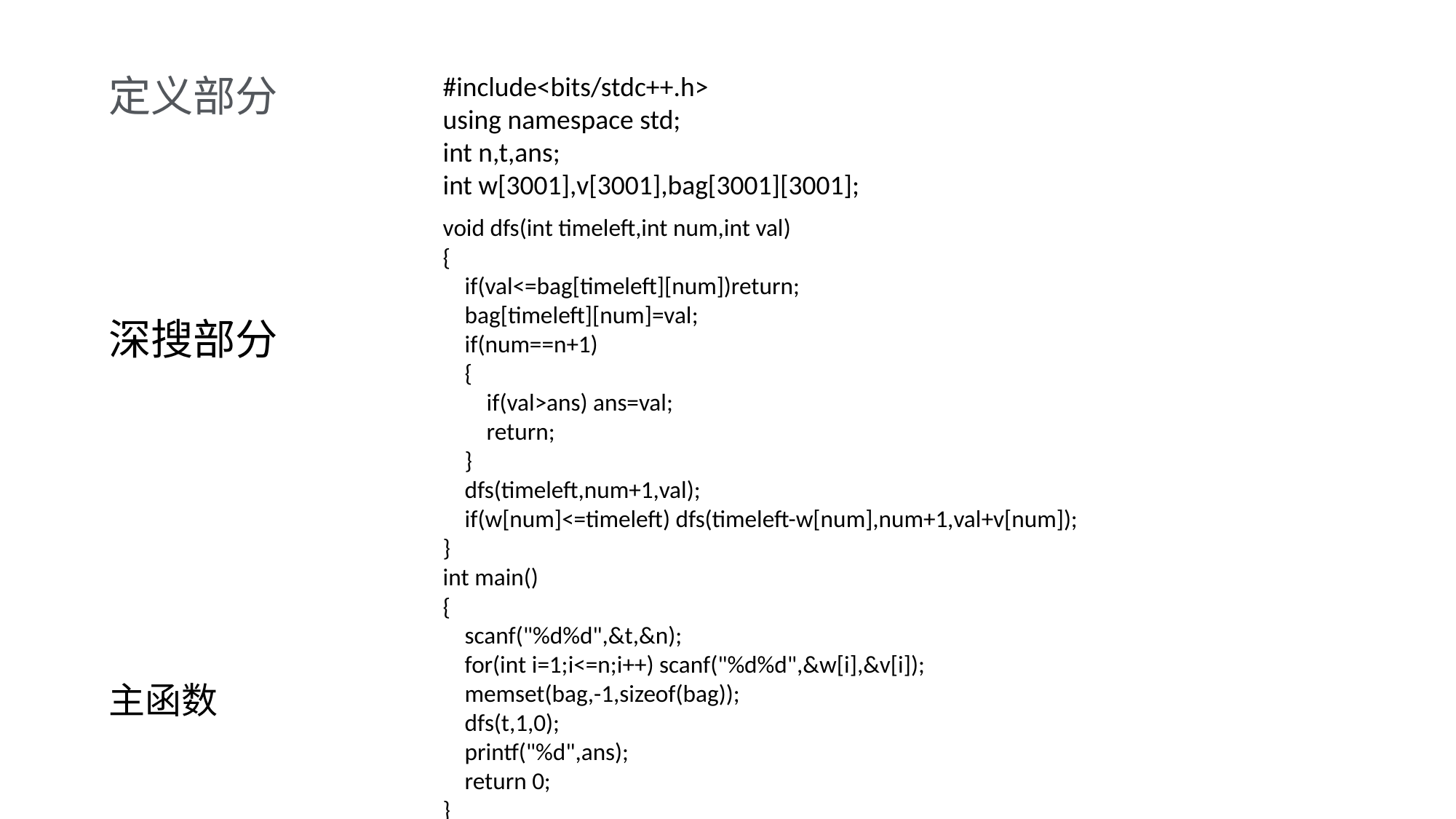

定义部分
#include<bits/stdc++.h>
using namespace std;
int n,t,ans;
int w[3001],v[3001],bag[3001][3001];
void dfs(int timeleft,int num,int val)
{
    if(val<=bag[timeleft][num])return;
    bag[timeleft][num]=val;
    if(num==n+1)
    {
        if(val>ans) ans=val;
        return;
    }
    dfs(timeleft,num+1,val);
    if(w[num]<=timeleft) dfs(timeleft-w[num],num+1,val+v[num]);
}

深搜部分
int main()
{
    scanf("%d%d",&t,&n);
    for(int i=1;i<=n;i++) scanf("%d%d",&w[i],&v[i]);
    memset(bag,-1,sizeof(bag));
    dfs(t,1,0);
    printf("%d",ans);
    return 0;
}
主函数